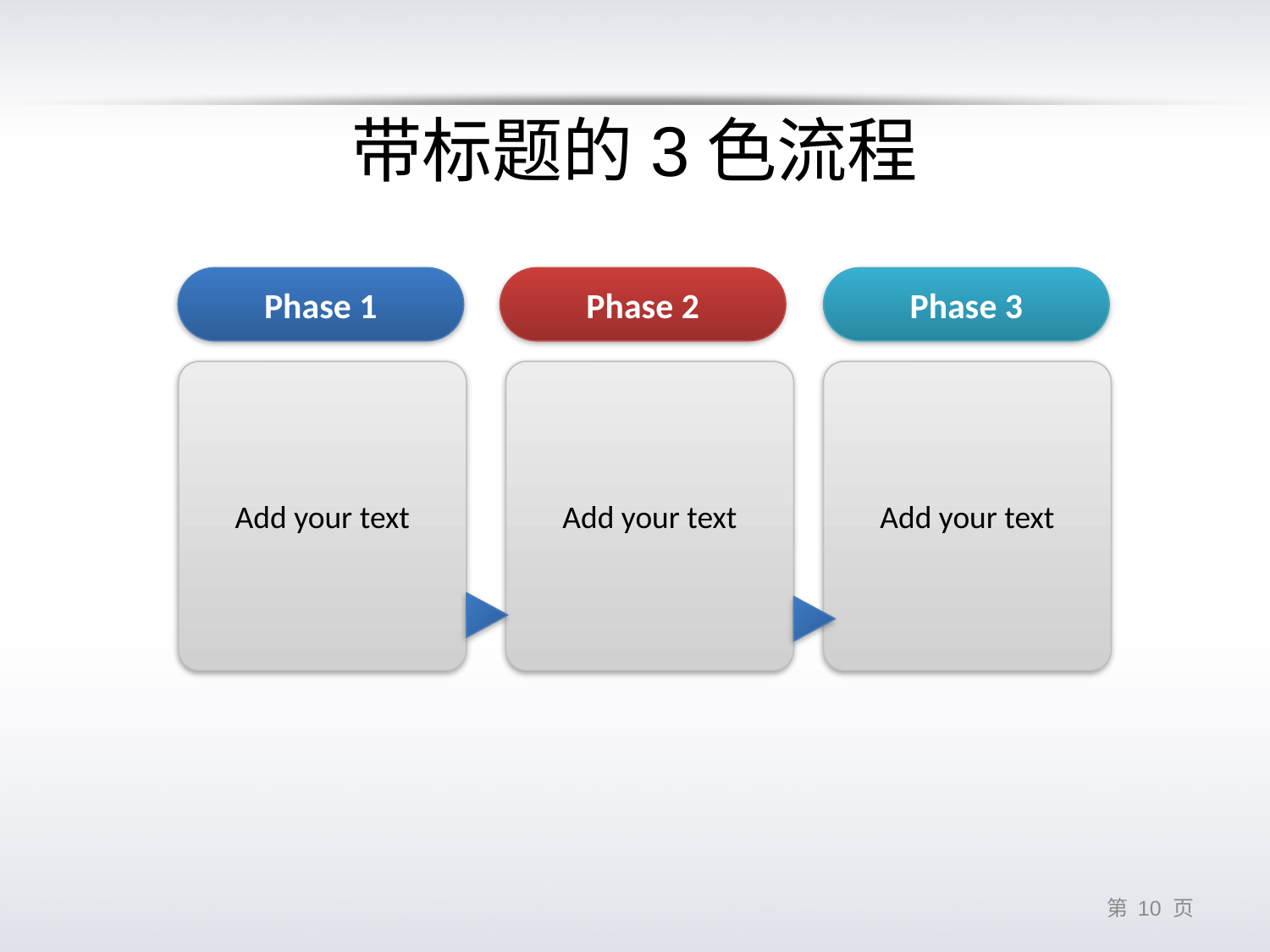

# 带标题的3色流程
Phase 1
Phase 2
Phase 3
Add your text
Add your text
Add your text

第 10 页